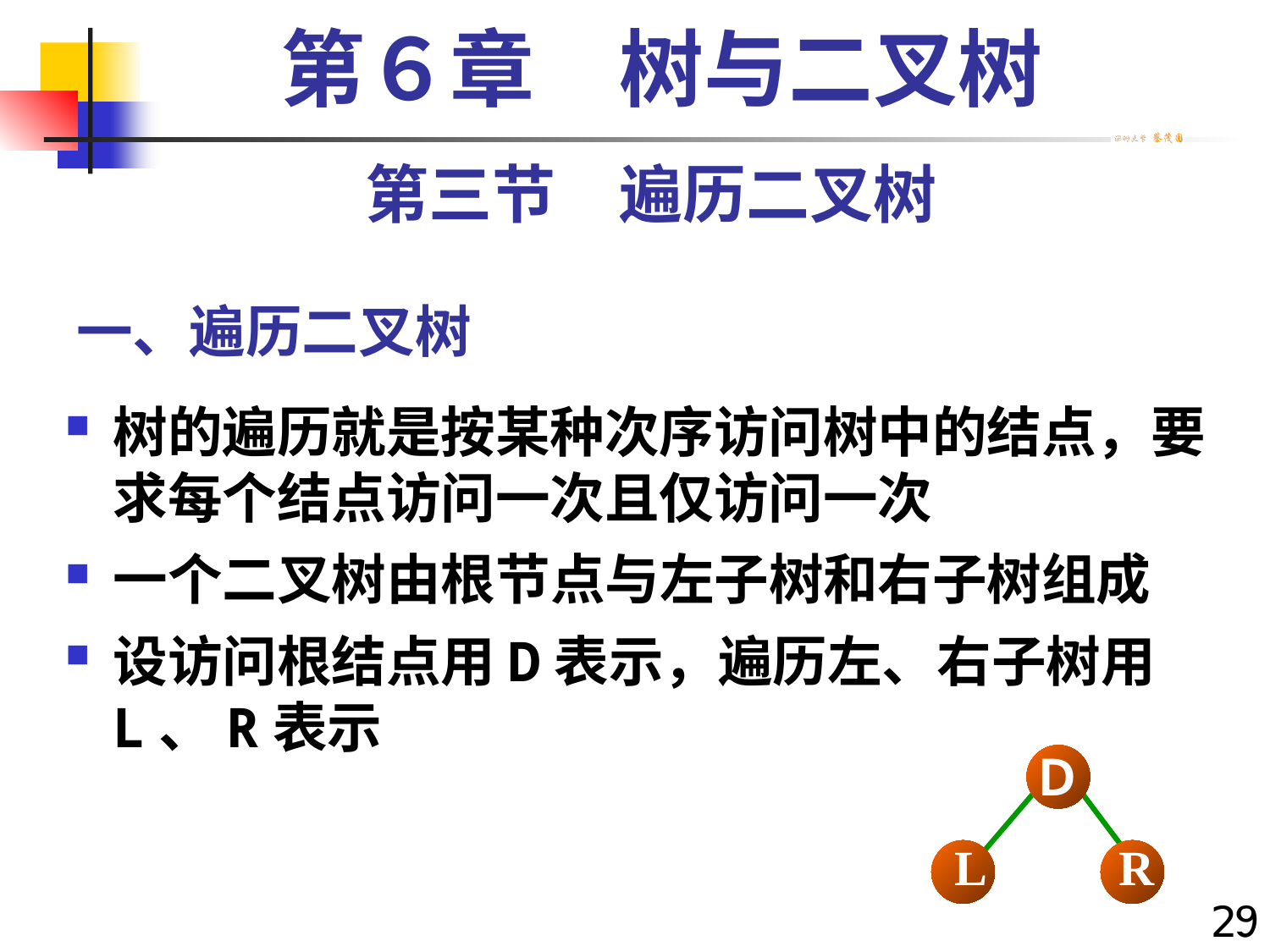

第６章　树与二叉树
第三节　遍历二叉树
# 一、遍历二叉树
树的遍历就是按某种次序访问树中的结点，要求每个结点访问一次且仅访问一次
一个二叉树由根节点与左子树和右子树组成
设访问根结点用D表示，遍历左、右子树用L、R表示
Ｄ

L
R

29